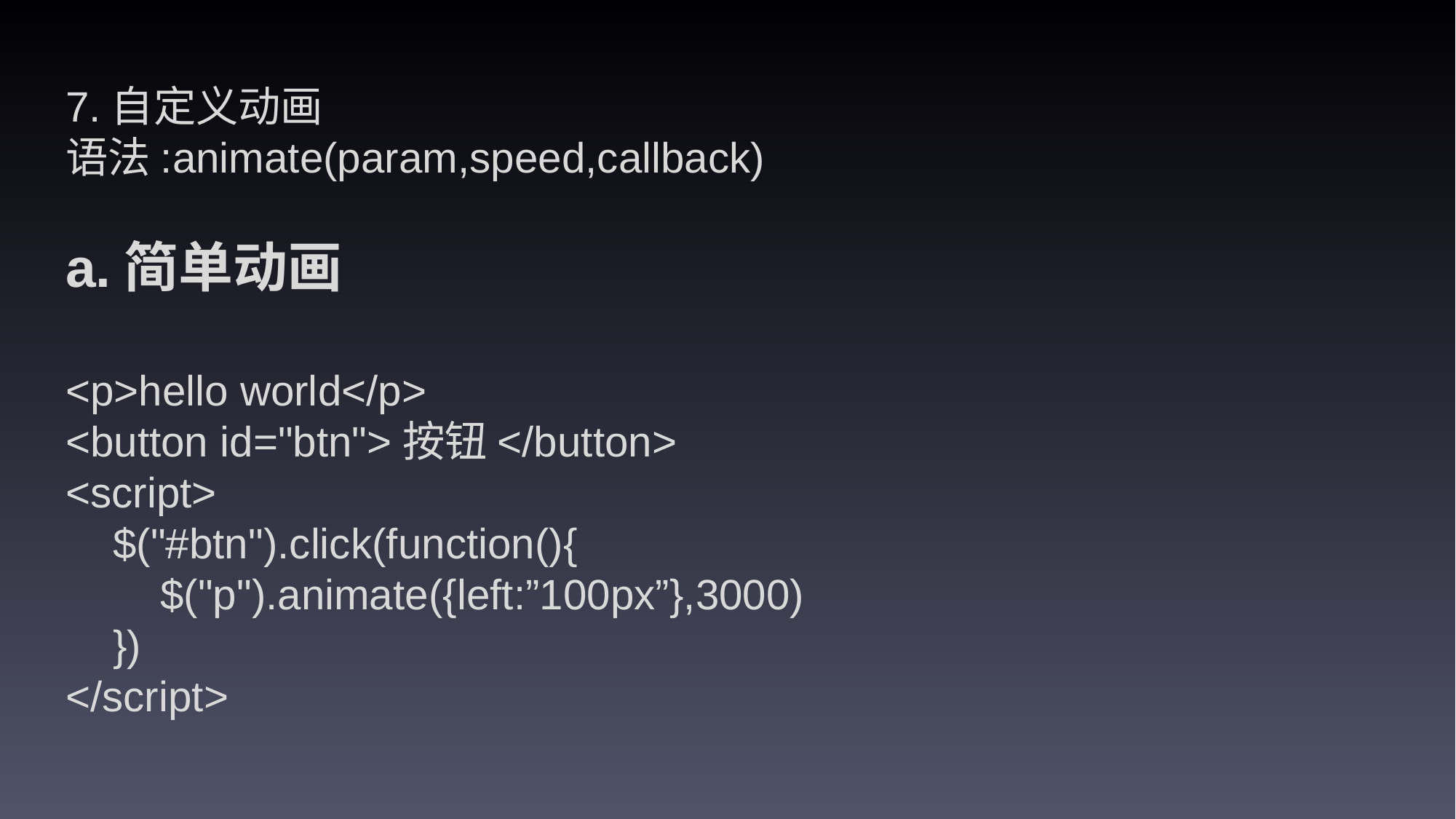

7.自定义动画
语法:animate(param,speed,callback)

a.简单动画

<p>hello world</p>
<button id="btn">按钮</button>
<script>
    $("#btn").click(function(){
        $("p").animate({left:”100px”},3000)
    })
</script>